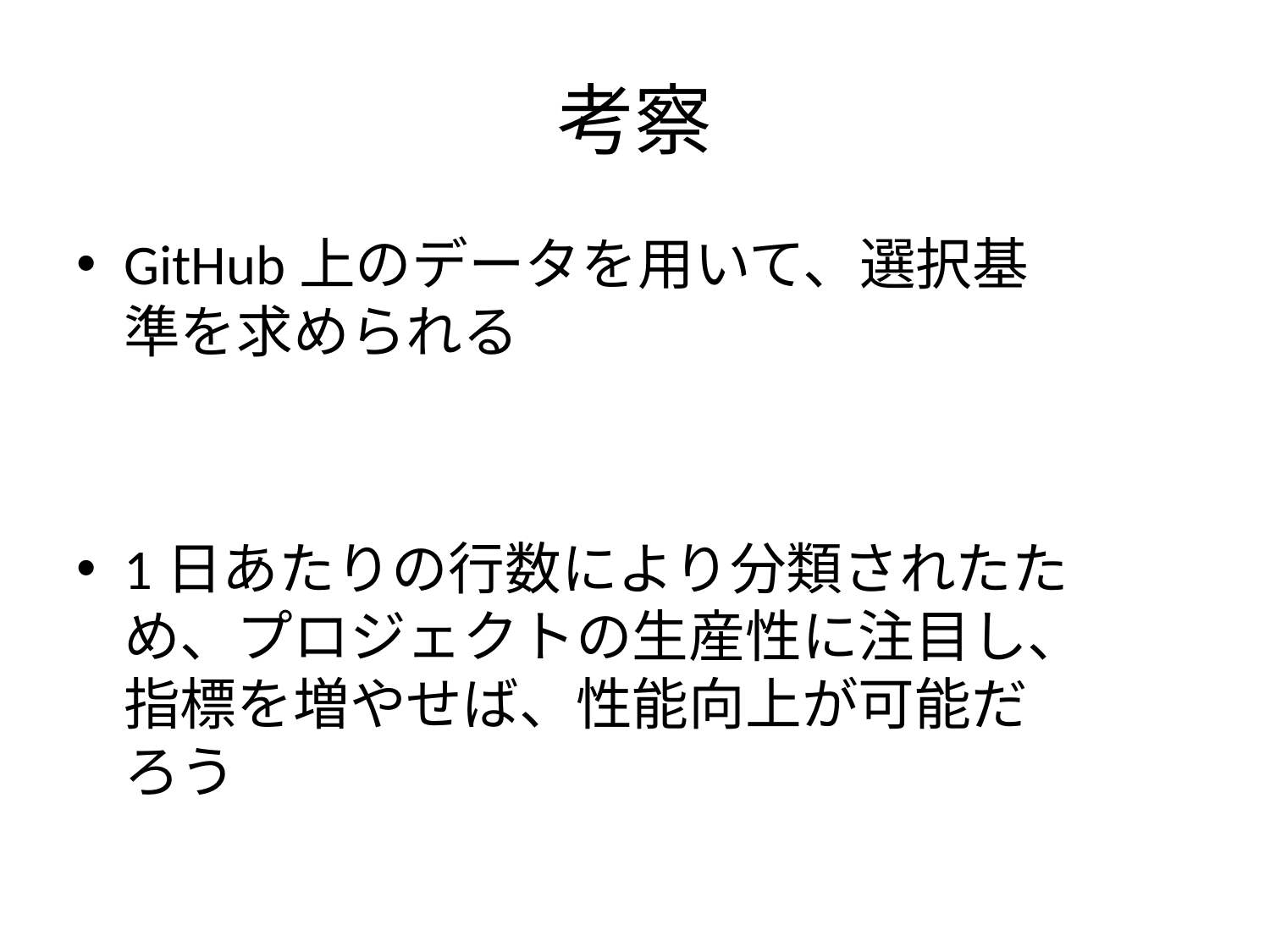

# 考察
GitHub上のデータを用いて、選択基準を求められる

1日あたりの行数により分類されたため、プロジェクトの生産性に注目し、指標を増やせば、性能向上が可能だろう